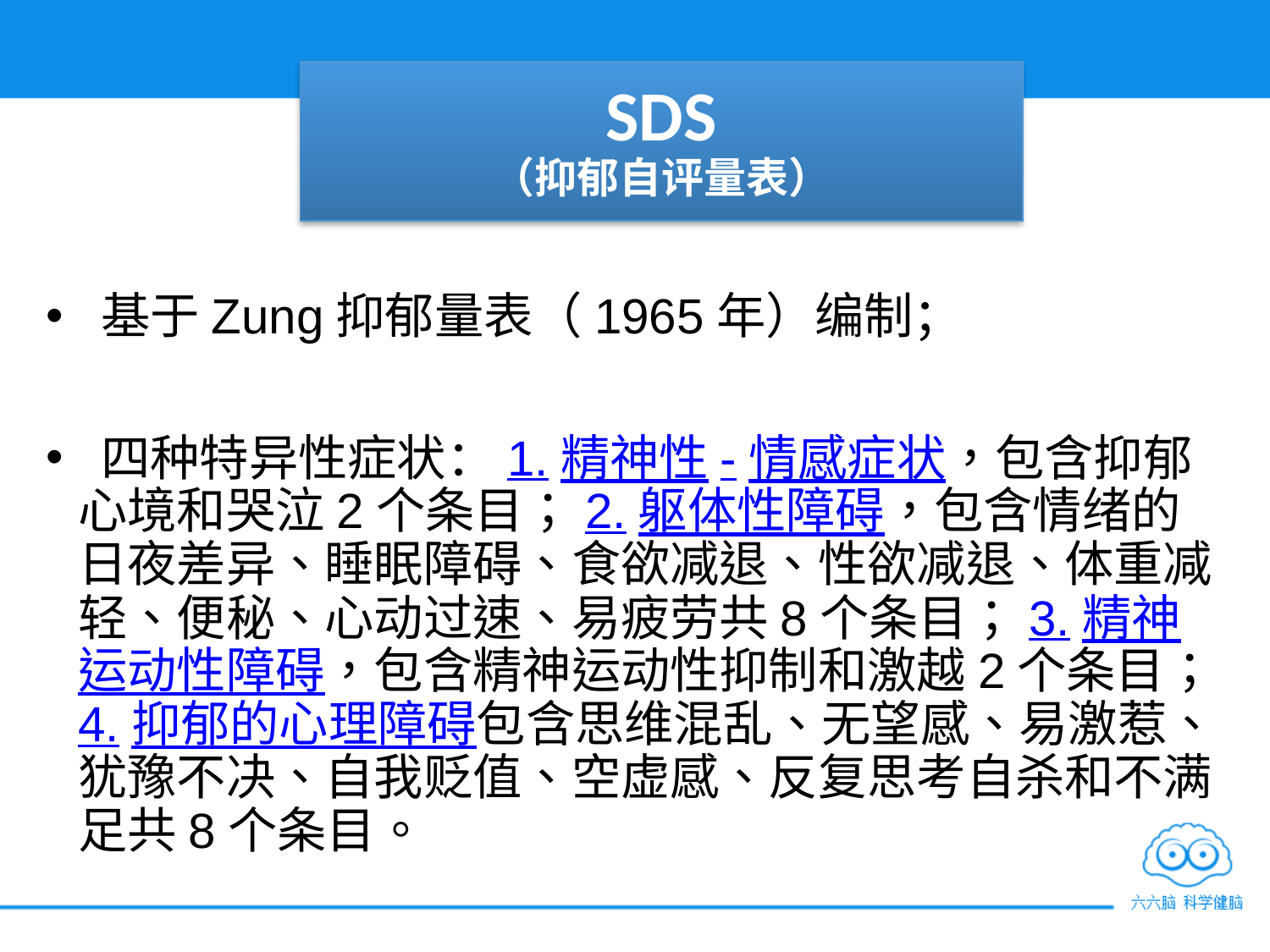

# SDS （抑郁自评量表）
 基于Zung抑郁量表（1965年）编制；

 四种特异性症状：1.精神性-情感症状，包含抑郁心境和哭泣2个条目；2.躯体性障碍，包含情绪的日夜差异、睡眠障碍、食欲减退、性欲减退、体重减轻、便秘、心动过速、易疲劳共8个条目；3.精神运动性障碍，包含精神运动性抑制和激越2个条目；4.抑郁的心理障碍包含思维混乱、无望感、易激惹、犹豫不决、自我贬值、空虚感、反复思考自杀和不满足共8个条目。